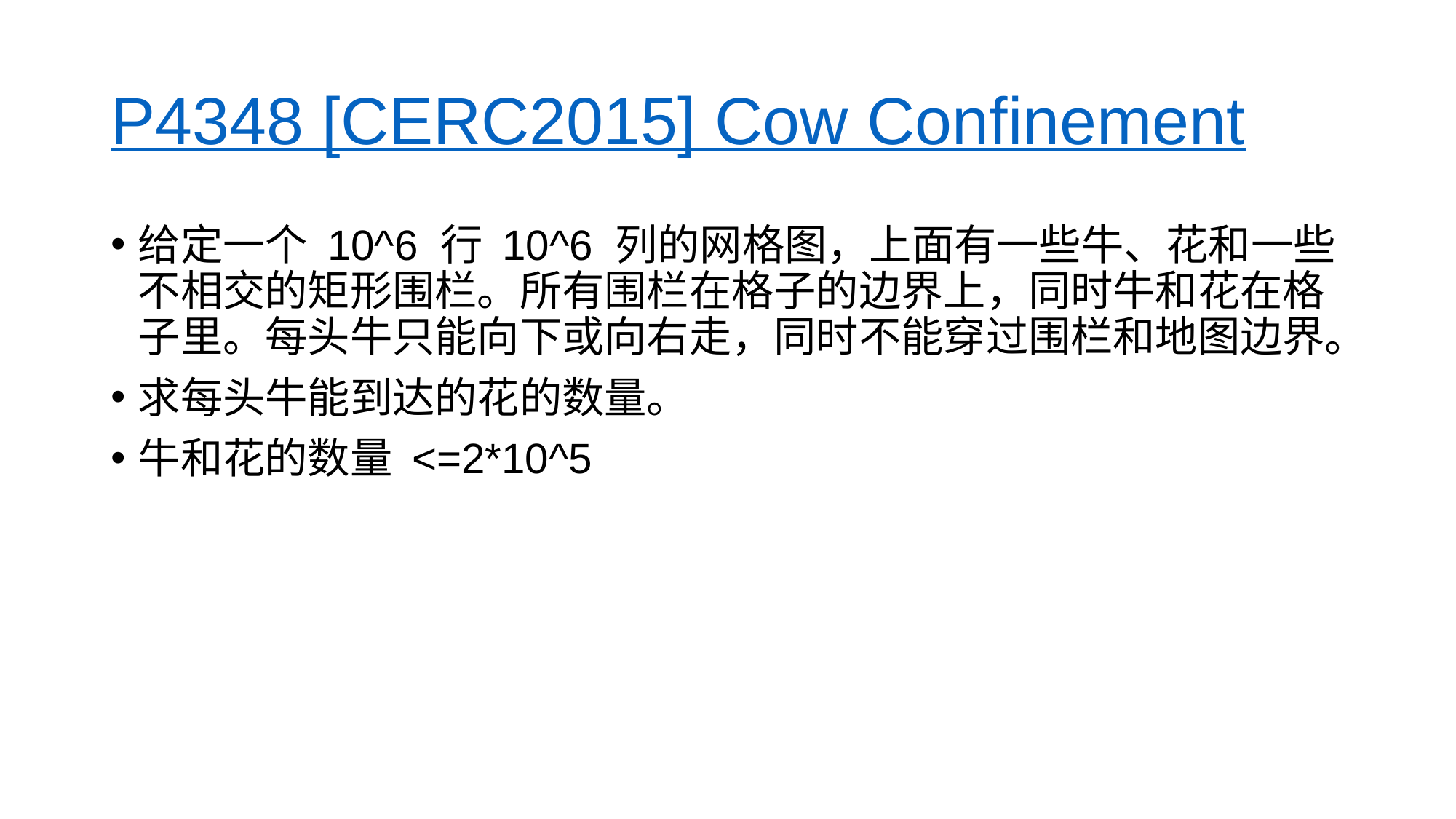

# P4348 [CERC2015] Cow Confinement
给定一个 10^6 行 10^6 列的网格图，上面有一些牛、花和一些不相交的矩形围栏。所有围栏在格子的边界上，同时牛和花在格子里。每头牛只能向下或向右走，同时不能穿过围栏和地图边界。
求每头牛能到达的花的数量。
牛和花的数量 <=2*10^5